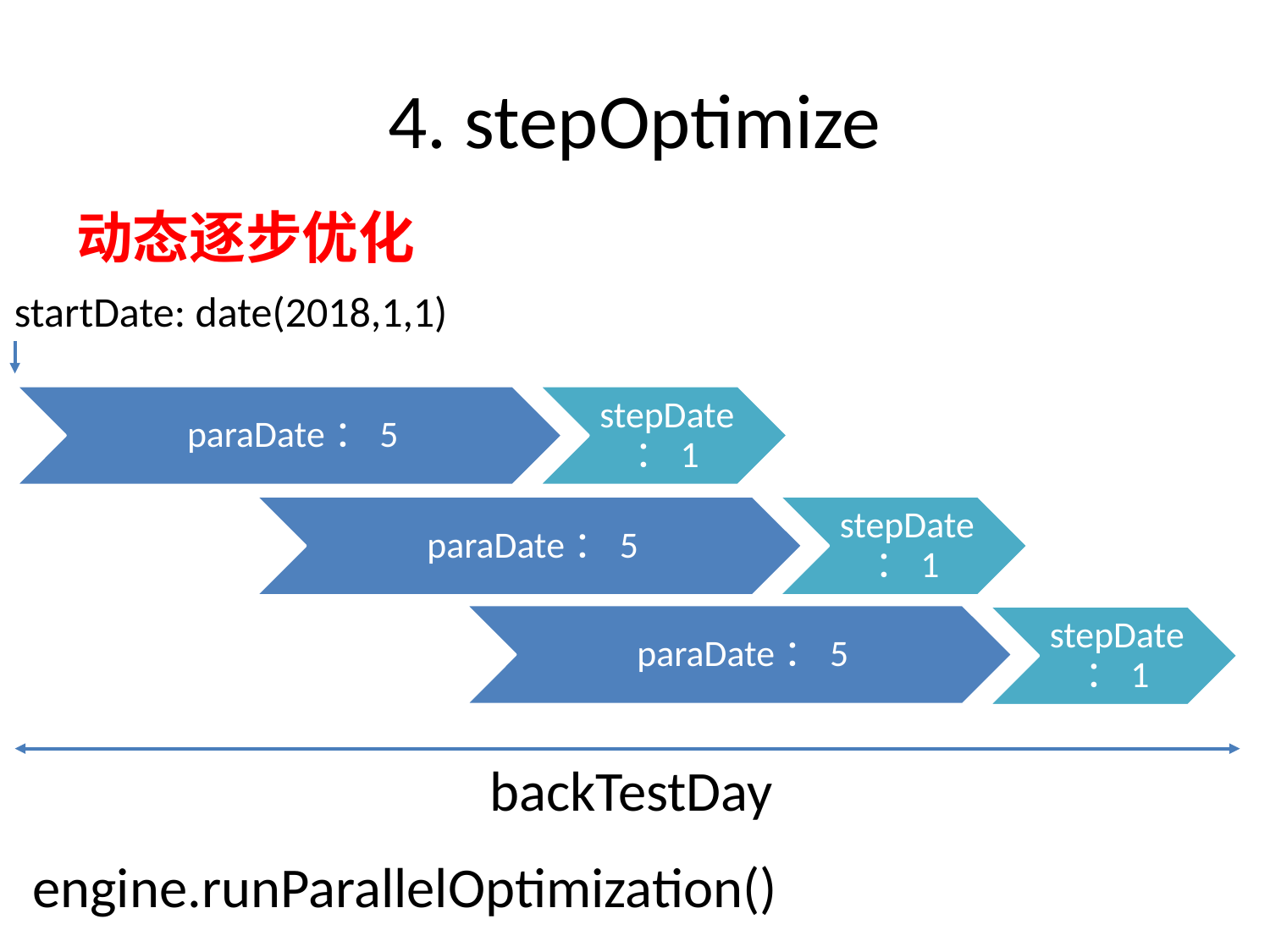

# 4. stepOptimize
动态逐步优化
startDate: date(2018,1,1)
paraDate：5
stepDate：1
paraDate：5
stepDate：1
paraDate：5
stepDate：1
backTestDay
engine.runParallelOptimization()